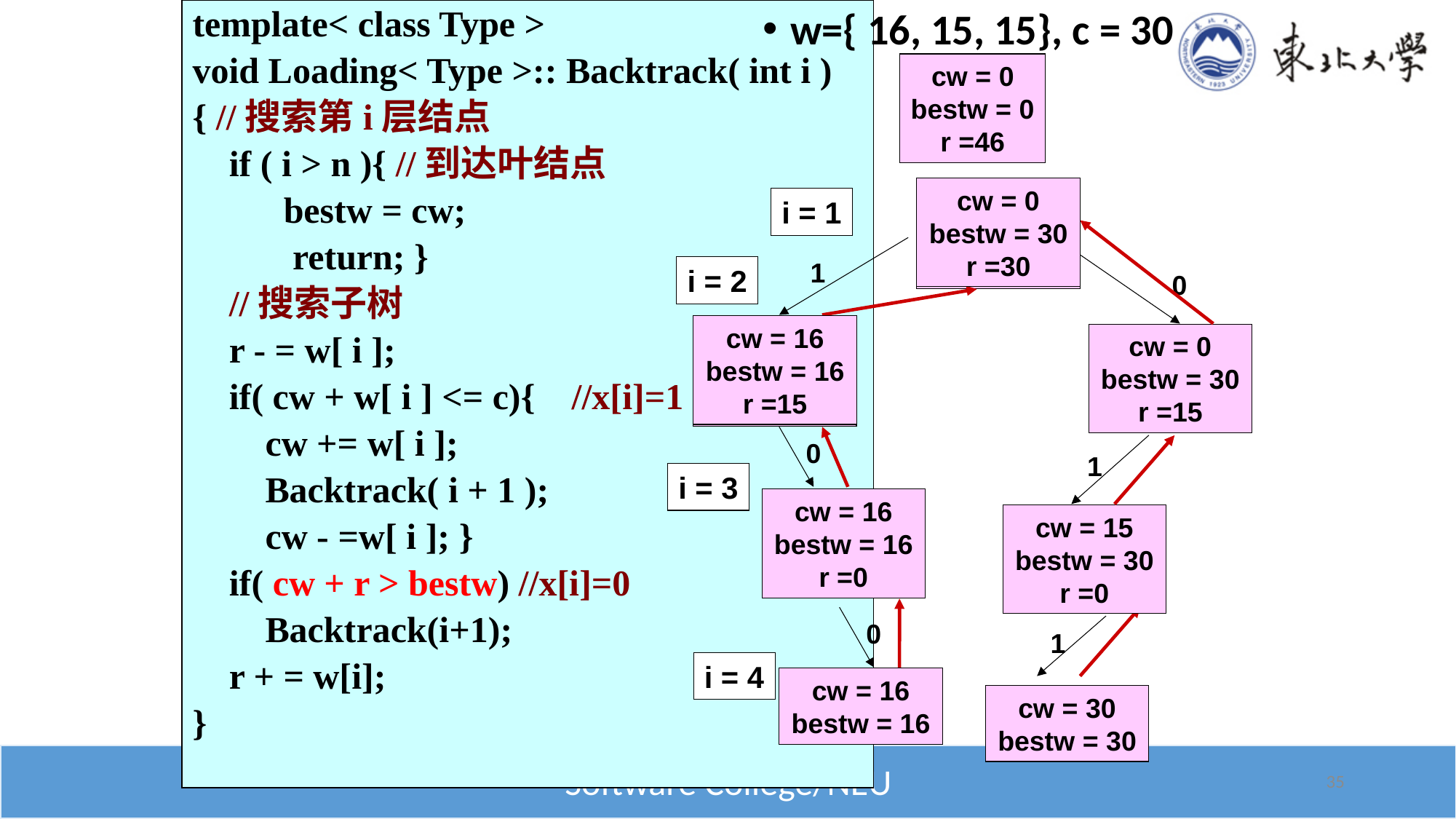

template< class Type >
void Loading< Type >:: Backtrack( int i )
{ //搜索第i层结点
    if ( i > n ){ //到达叶结点
          bestw = cw;
           return; }
    //搜索子树
    r - = w[ i ];
    if( cw + w[ i ] <= c){    //x[i]=1
        cw += w[ i ];
        Backtrack( i + 1 );
        cw - =w[ i ]; }
    if( cw + r > bestw) //x[i]=0
        Backtrack(i+1);
    r + = w[i];
}
w={ 16, 15, 15}, c = 30

cw = 0
bestw = 0
r =46
cw = 0
bestw = 16
r =30
cw = 0
bestw = 30
r =30
cw = 0
bestw = 0
r =30
i = 1

1

0
i = 2

cw = 16
bestw = 16
r =15
cw = 16
bestw = 0
r =15
cw = 0
bestw = 16
r =15
cw = 0
bestw = 30
r =15

0

1

i = 3
cw = 16
bestw = 0
r =0
cw = 16
bestw = 16
r =0
cw = 15
bestw = 16
r =0
cw = 15
bestw = 30
r =0

0

1
i = 4
cw = 16
bestw = 16
cw = 30
bestw = 30
35